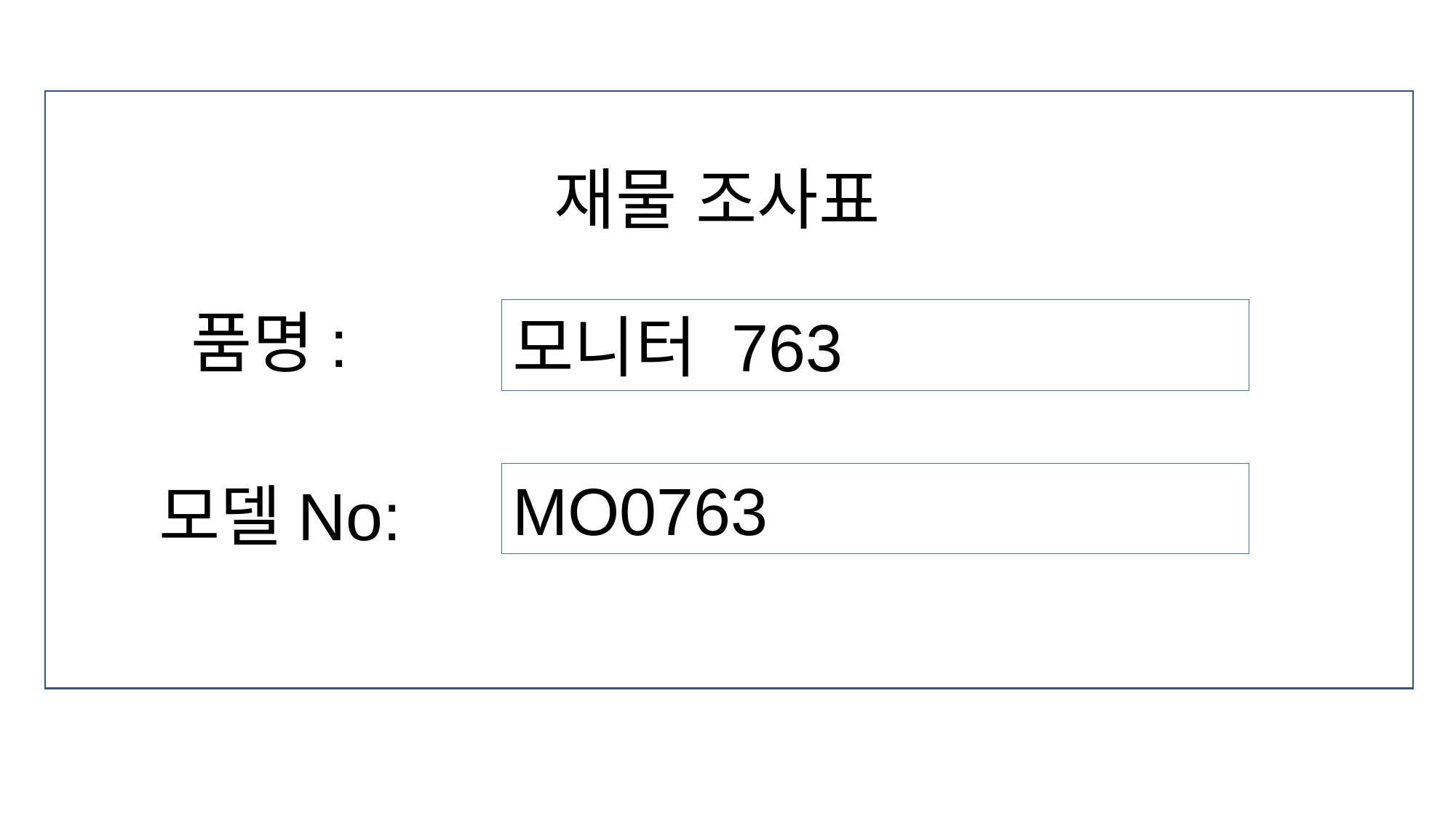

재물 조사표
품명:
모니터 763
MO0763
모델No: